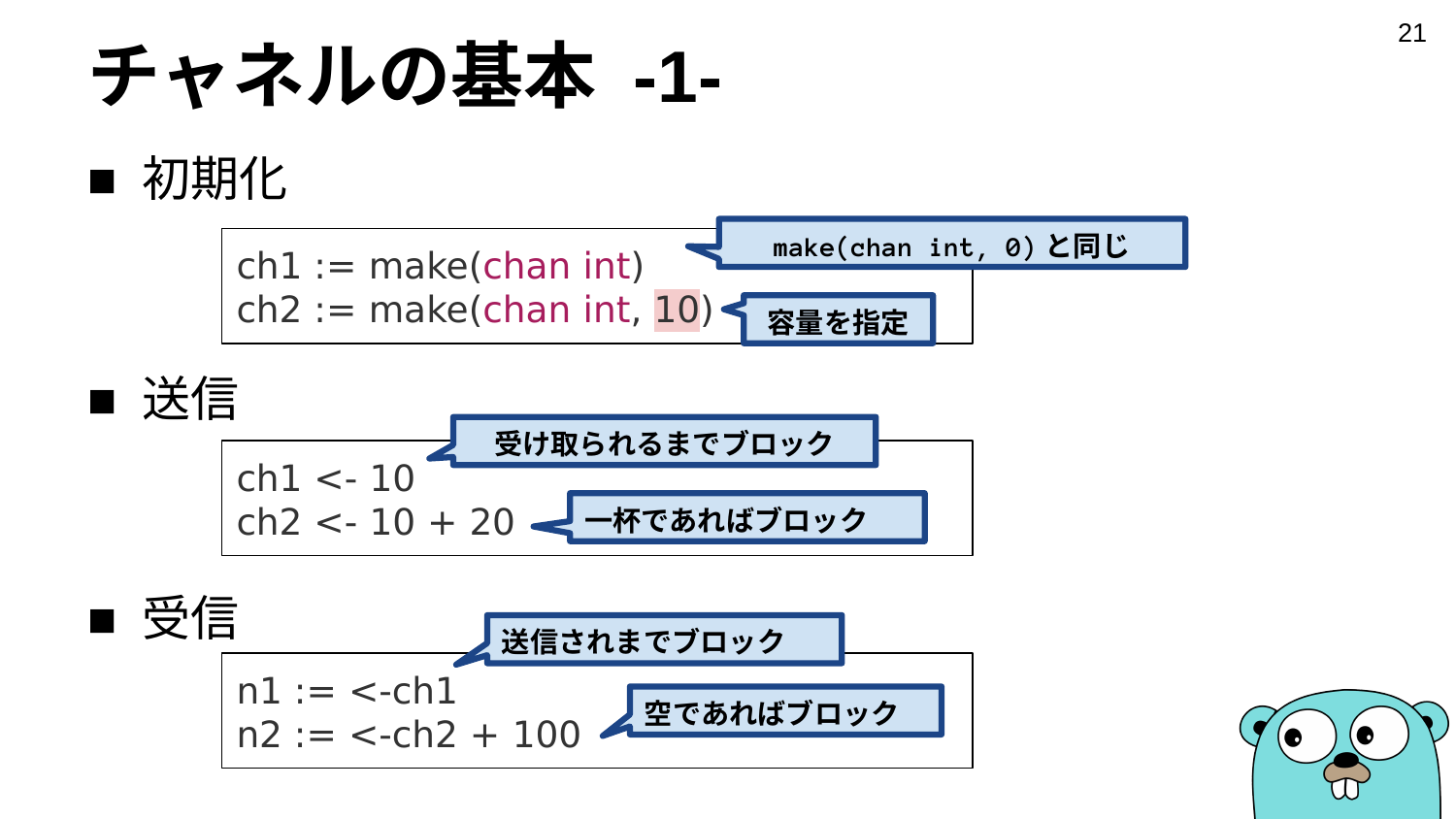

21
# チャネルの基本 -1-
■ 初期化
■ 送信
■ 受信
make(chan int, 0)と同じ
ch1 := make(chan int)
ch2 := make(chan int, 10)
容量を指定
受け取られるまでブロック
ch1 <- 10
ch2 <- 10 + 20
一杯であればブロック
送信されまでブロック
n1 := <-ch1
n2 := <-ch2 + 100
空であればブロック